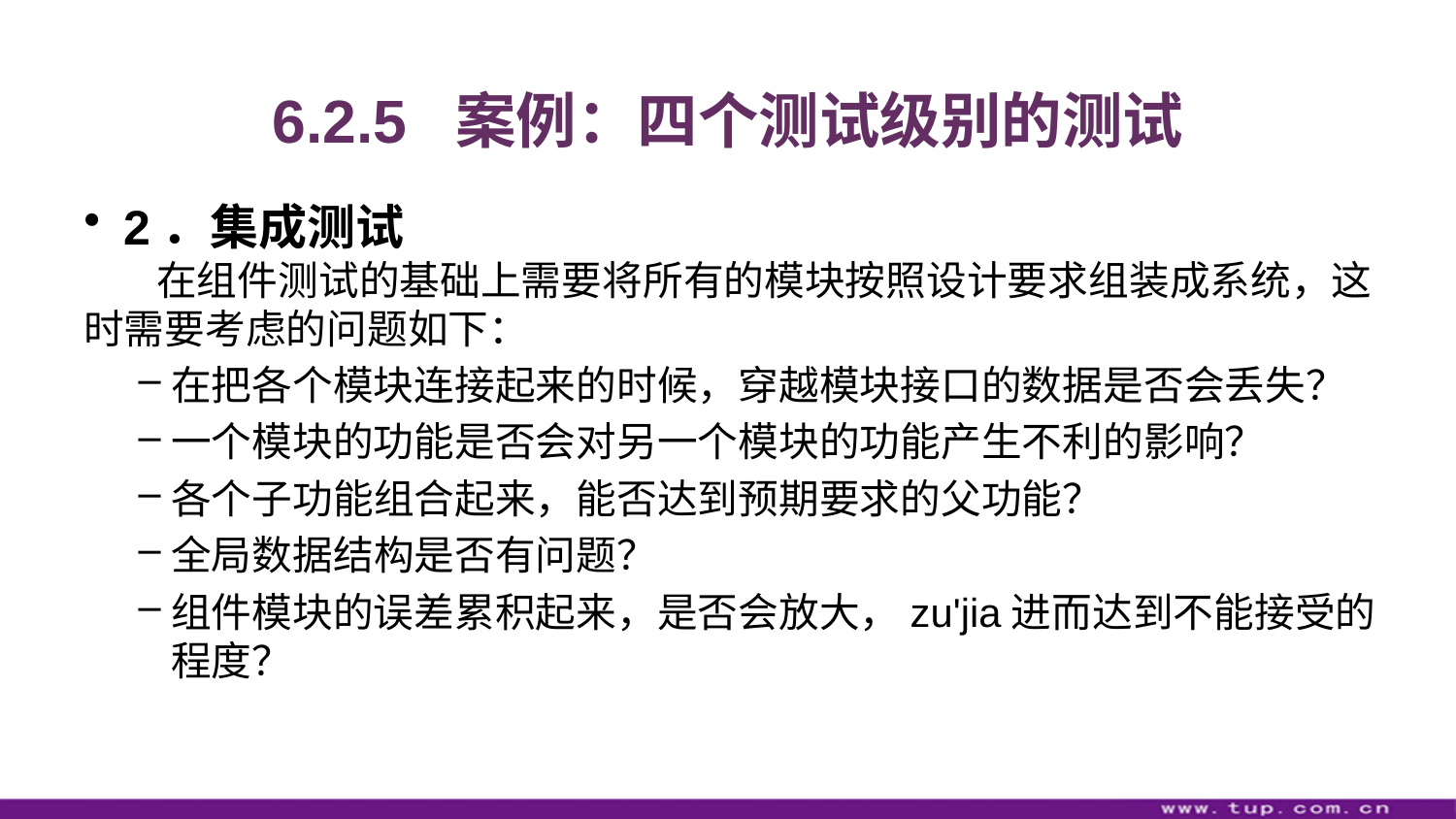

# 6.2.5  案例：四个测试级别的测试
2．集成测试
在组件测试的基础上需要将所有的模块按照设计要求组装成系统，这时需要考虑的问题如下：
在把各个模块连接起来的时候，穿越模块接口的数据是否会丢失？
一个模块的功能是否会对另一个模块的功能产生不利的影响？
各个子功能组合起来，能否达到预期要求的父功能？
全局数据结构是否有问题？
组件模块的误差累积起来，是否会放大，zu'jia进而达到不能接受的程度？